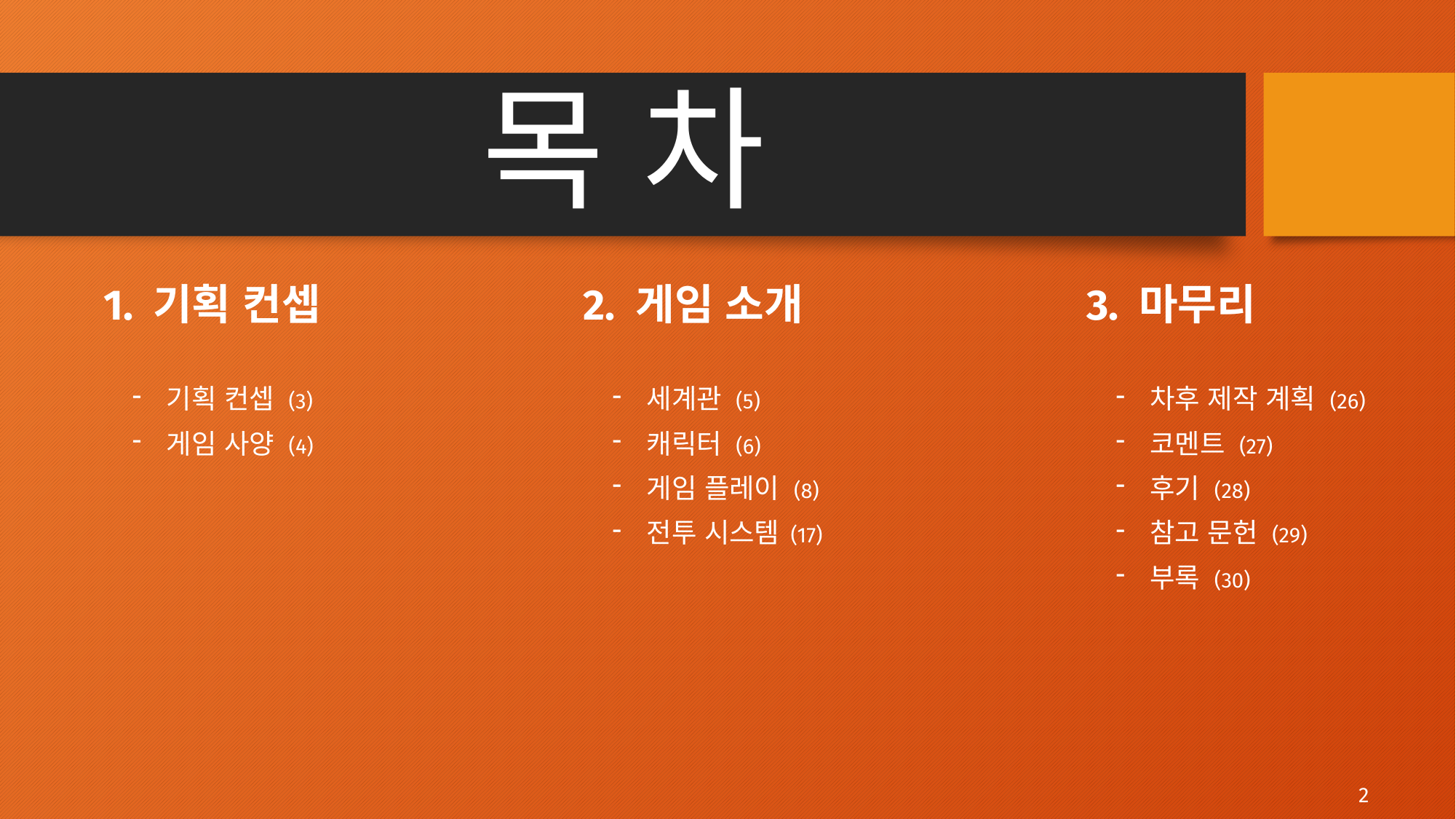

# 목 차
1. 기획 컨셉

2. 게임 소개
3. 마무리

기획 컨셉 (3)
게임 사양 (4)

세계관 (5)
캐릭터 (6)
게임 플레이 (8)
전투 시스템 (17)
차후 제작 계획 (26)
코멘트 (27)
후기 (28)
참고 문헌 (29)
부록 (30)
2